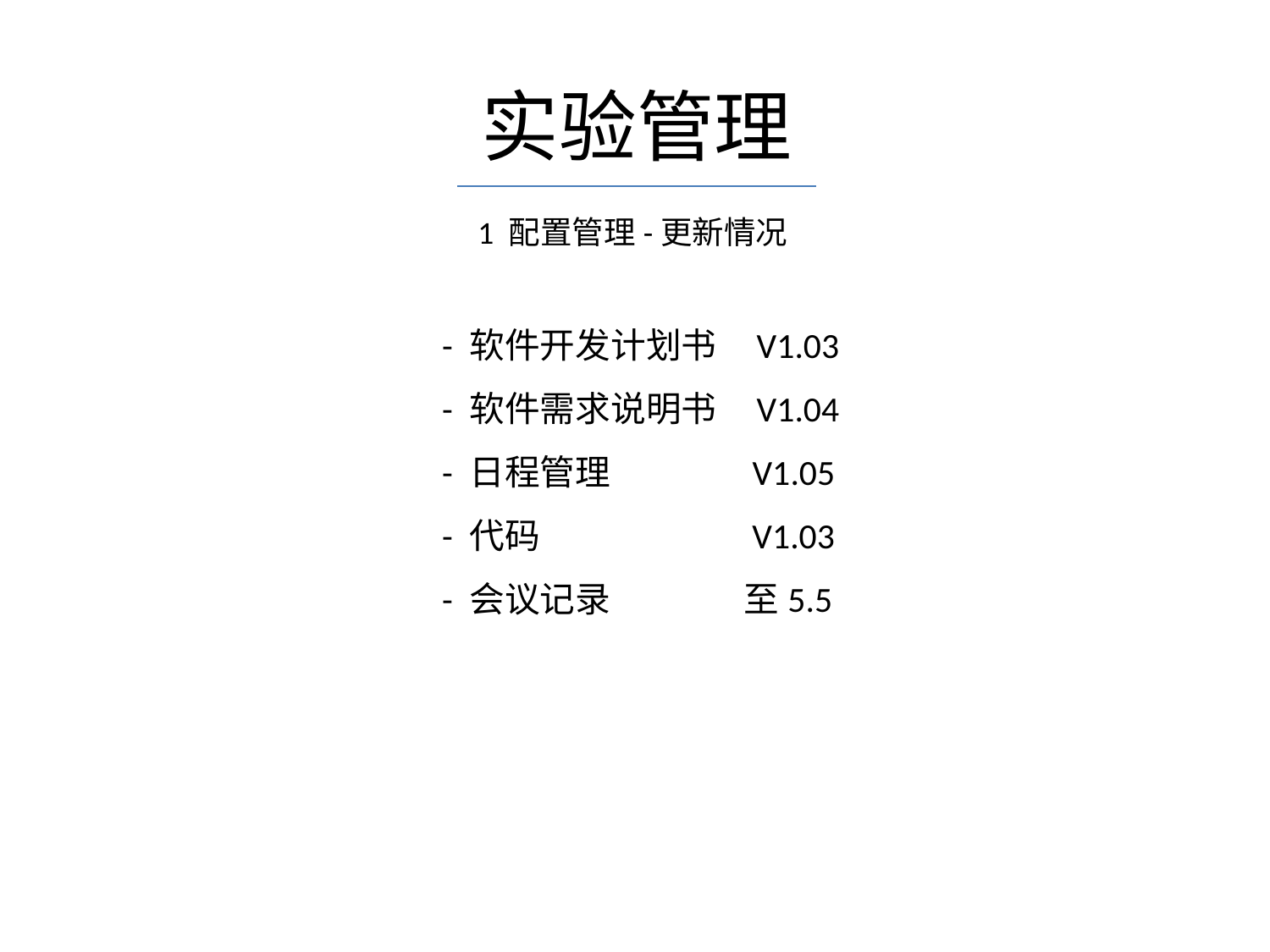

实验管理
1 配置管理-更新情况
- 软件开发计划书    V1.03
- 软件需求说明书    V1.04
- 日程管理                 V1.05
- 代码                          V1.03
- 会议记录                 至5.5